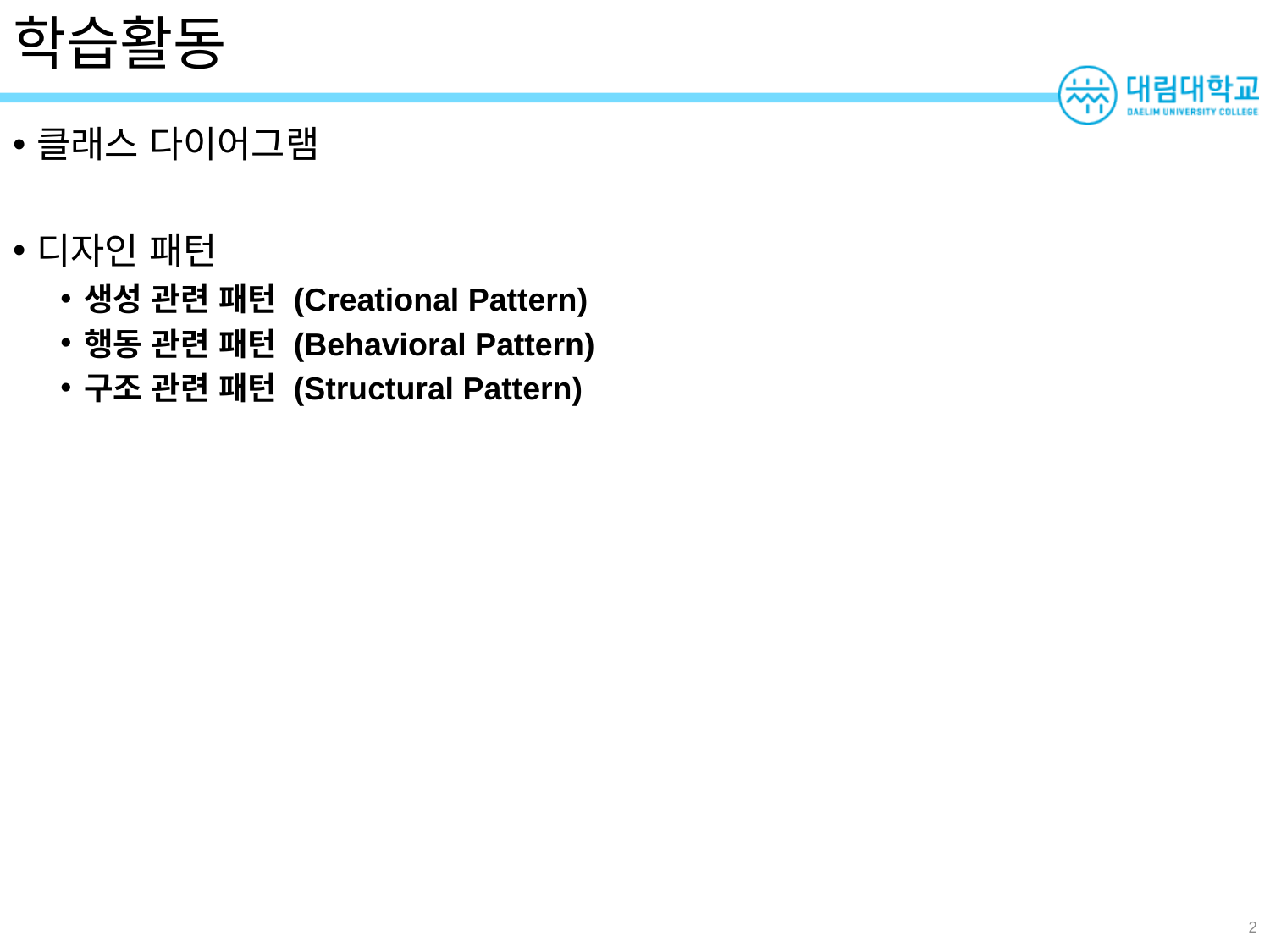

# 학습활동
클래스 다이어그램

디자인 패턴
생성 관련 패턴 (Creational Pattern)
행동 관련 패턴 (Behavioral Pattern)
구조 관련 패턴 (Structural Pattern)

2